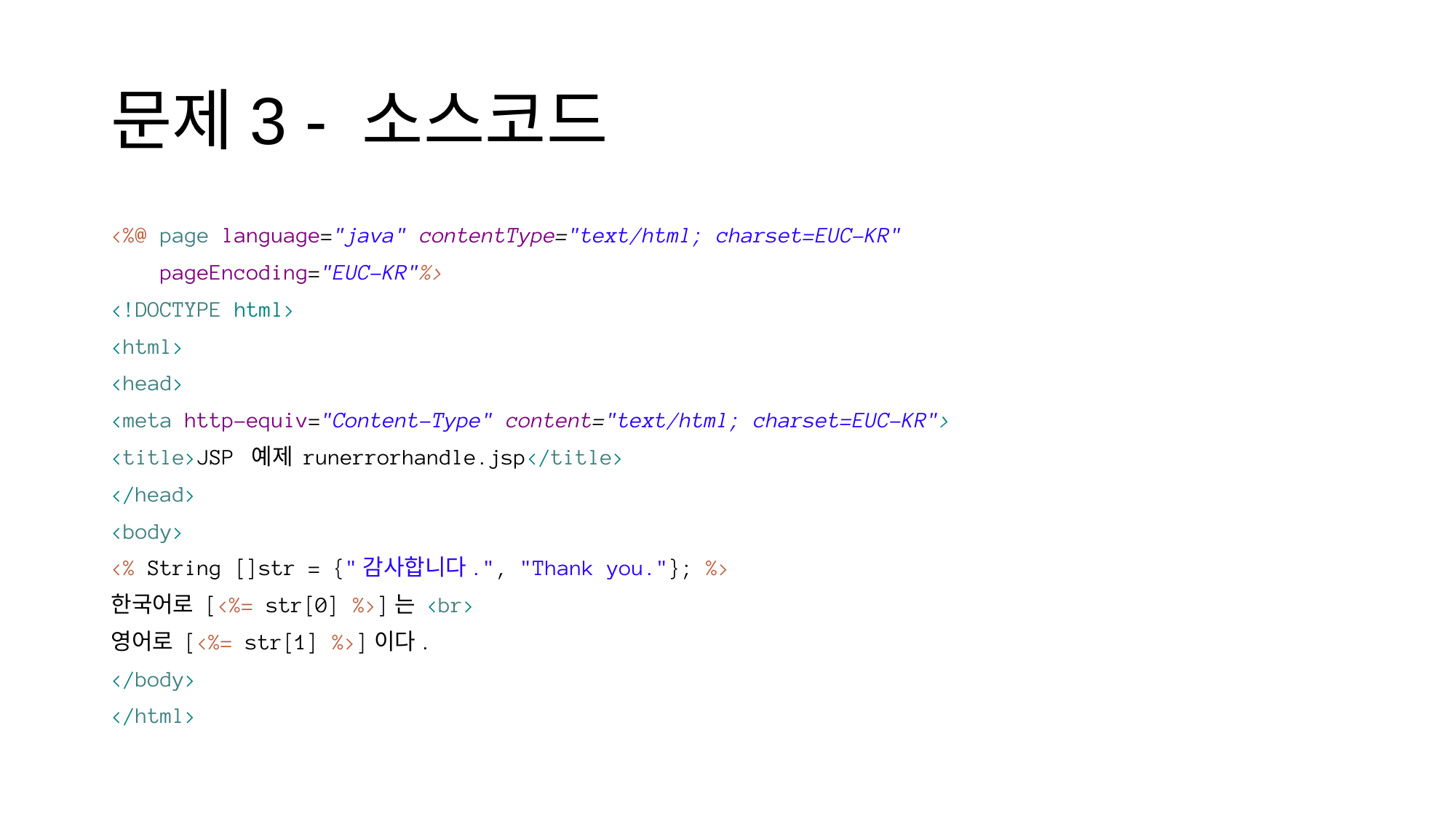

# 문제3 - 소스코드
<%@ page language="java" contentType="text/html; charset=EUC-KR"
    pageEncoding="EUC-KR"%>
<!DOCTYPE html>
<html>
<head>
<meta http-equiv="Content-Type" content="text/html; charset=EUC-KR">
<title>JSP 예제 runerrorhandle.jsp</title>
</head>
<body>
<% String []str = {"감사합니다.", "Thank you."}; %>
한국어로 [<%= str[0] %>]는 <br>
영어로 [<%= str[1] %>]이다.
</body>
</html>